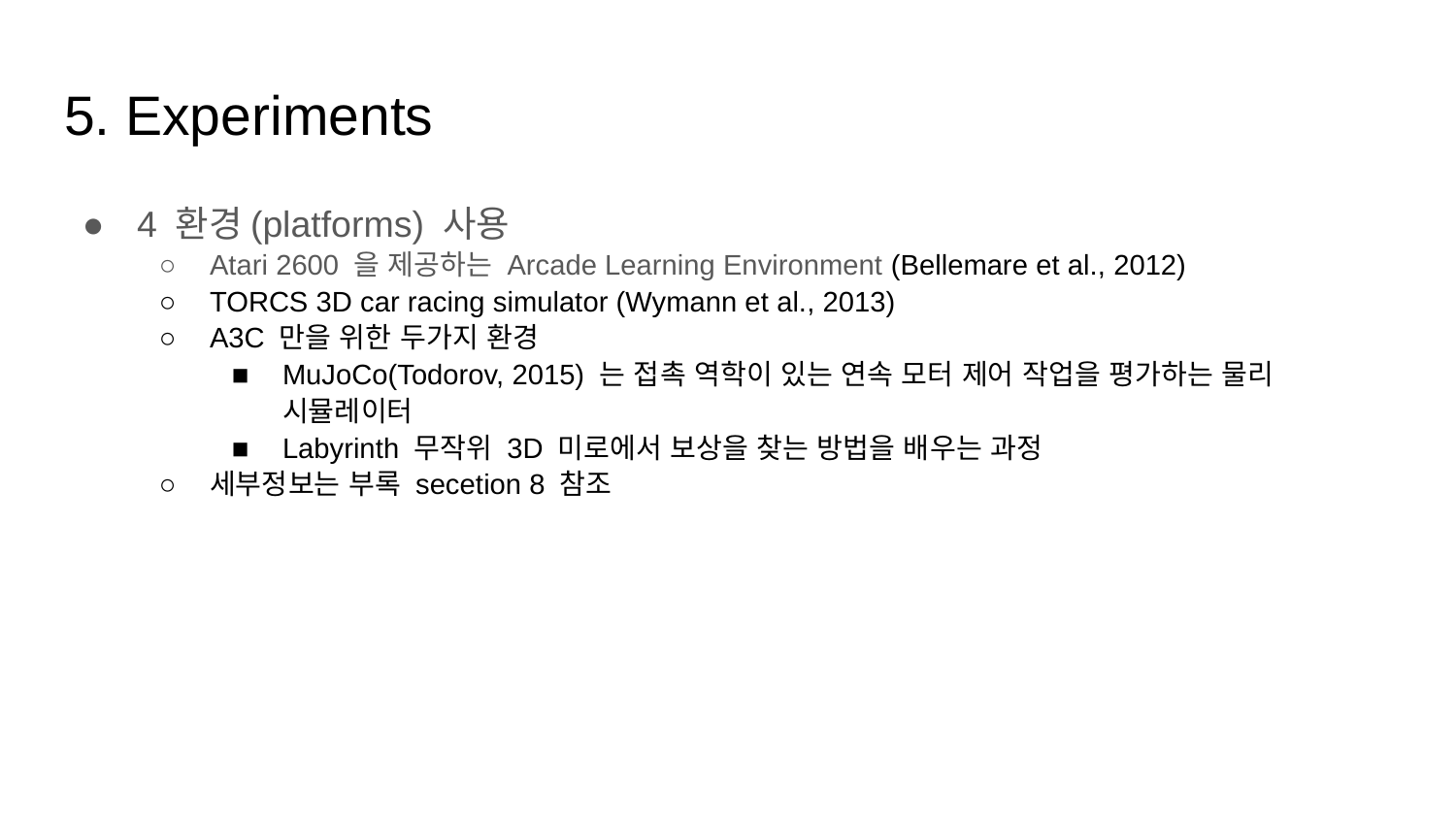

# 5. Experiments
4 환경(platforms) 사용
Atari 2600 을 제공하는 Arcade Learning Environment (Bellemare et al., 2012)
TORCS 3D car racing simulator (Wymann et al., 2013)
A3C 만을 위한 두가지 환경
MuJoCo(Todorov, 2015) 는 접촉 역학이 있는 연속 모터 제어 작업을 평가하는 물리 시뮬레이터
Labyrinth 무작위 3D 미로에서 보상을 찾는 방법을 배우는 과정
세부정보는 부록 secetion 8 참조